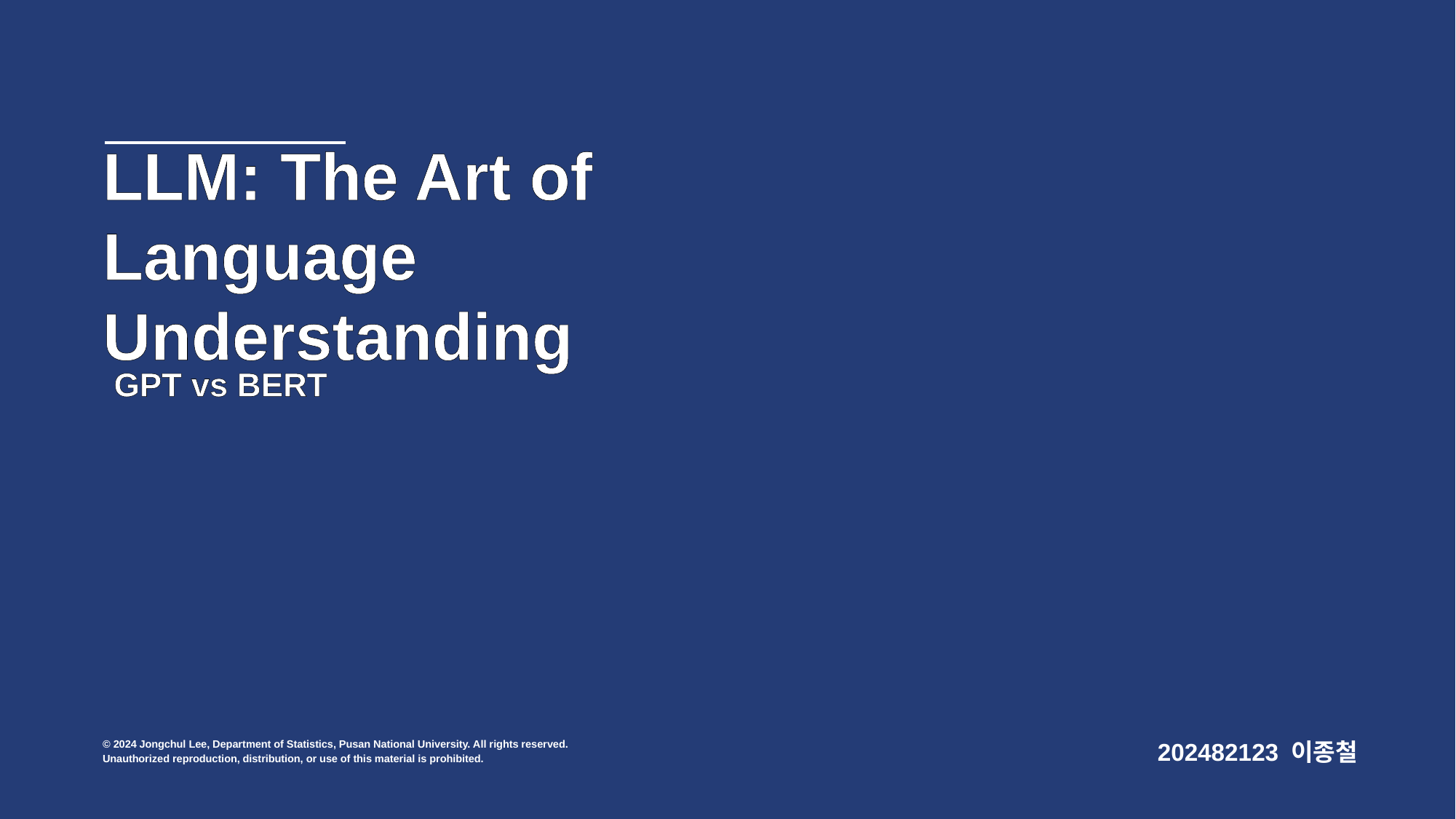

# LLM: The Art of Language Understanding
GPT vs BERT
© 2024 Jongchul Lee, Department of Statistics, Pusan National University. All rights reserved.
Unauthorized reproduction, distribution, or use of this material is prohibited.
202482123 이종철